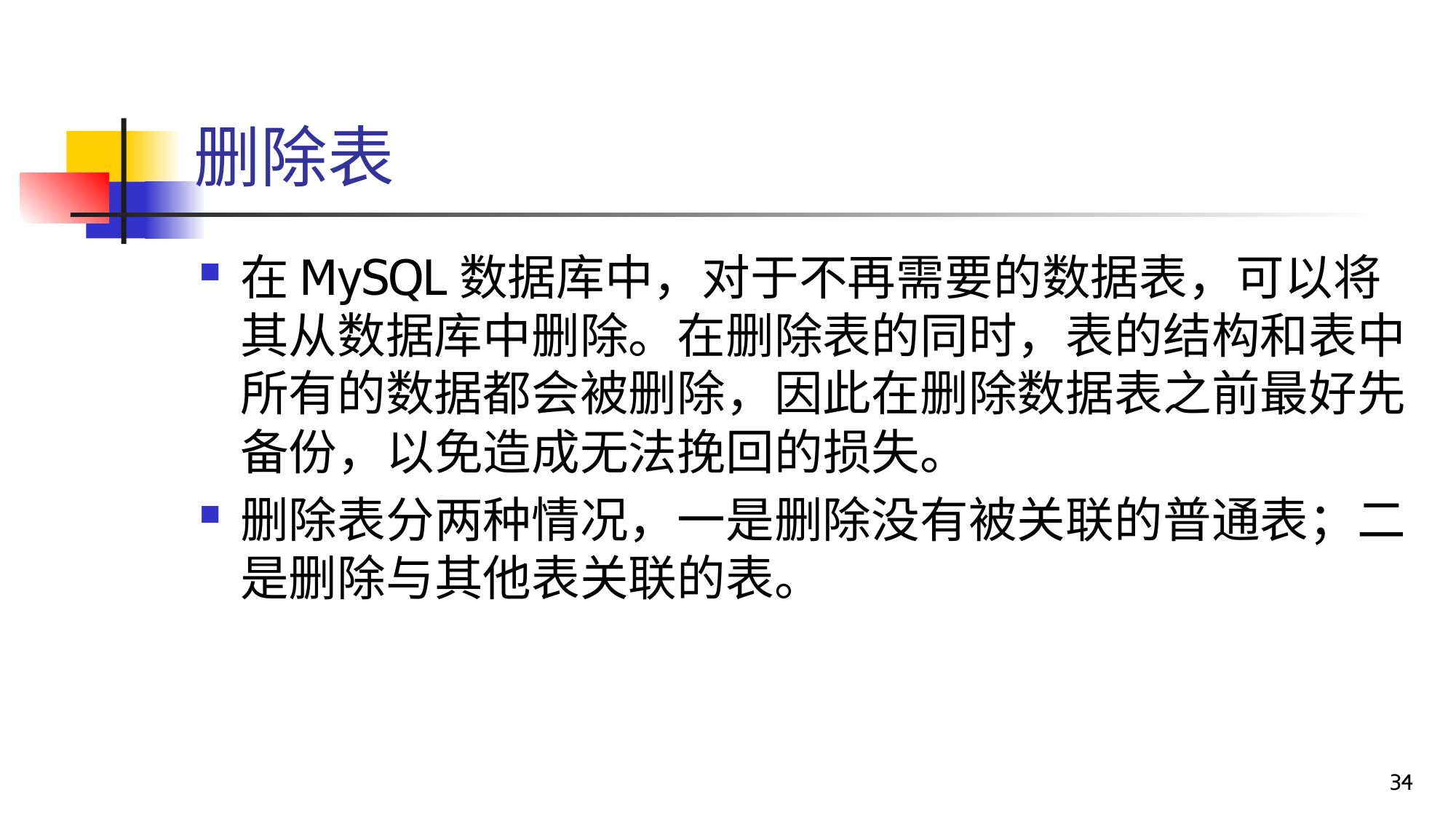

# 删除表
在MySQL数据库中，对于不再需要的数据表，可以将其从数据库中删除。在删除表的同时，表的结构和表中所有的数据都会被删除，因此在删除数据表之前最好先备份，以免造成无法挽回的损失。
删除表分两种情况，一是删除没有被关联的普通表；二是删除与其他表关联的表。

34